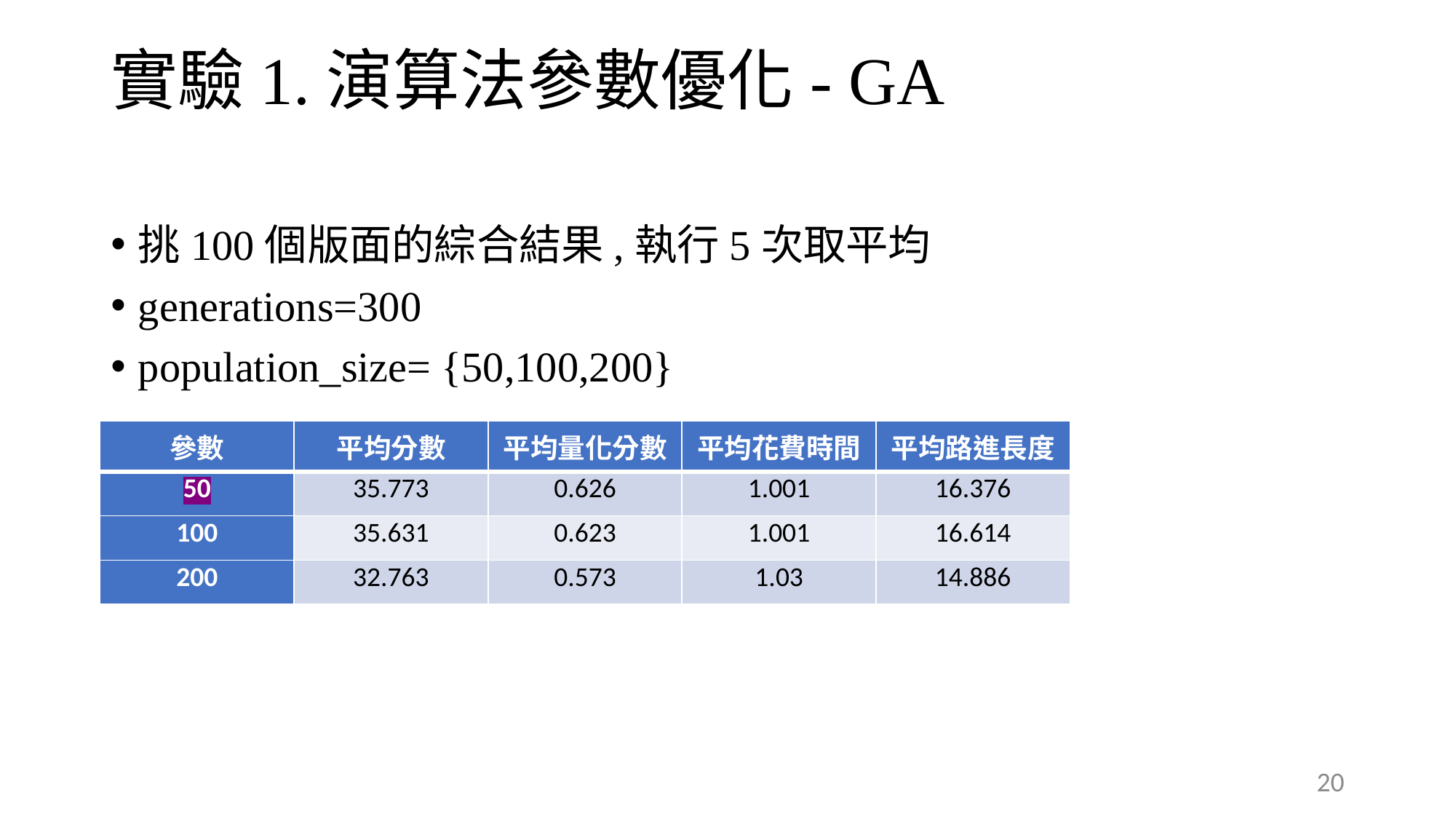

# 實驗1.演算法參數優化- GA
挑100個版面的綜合結果,執行5次取平均
generations=300
population_size= {50,100,200}

| 參數 | 平均分數 | 平均量化分數 | 平均花費時間 | 平均路進長度 |
| --- | --- | --- | --- | --- |
| 50 | 35.773 | 0.626 | 1.001 | 16.376 |
| 100 | 35.631 | 0.623 | 1.001 | 16.614 |
| 200 | 32.763 | 0.573 | 1.03 | 14.886 |
20